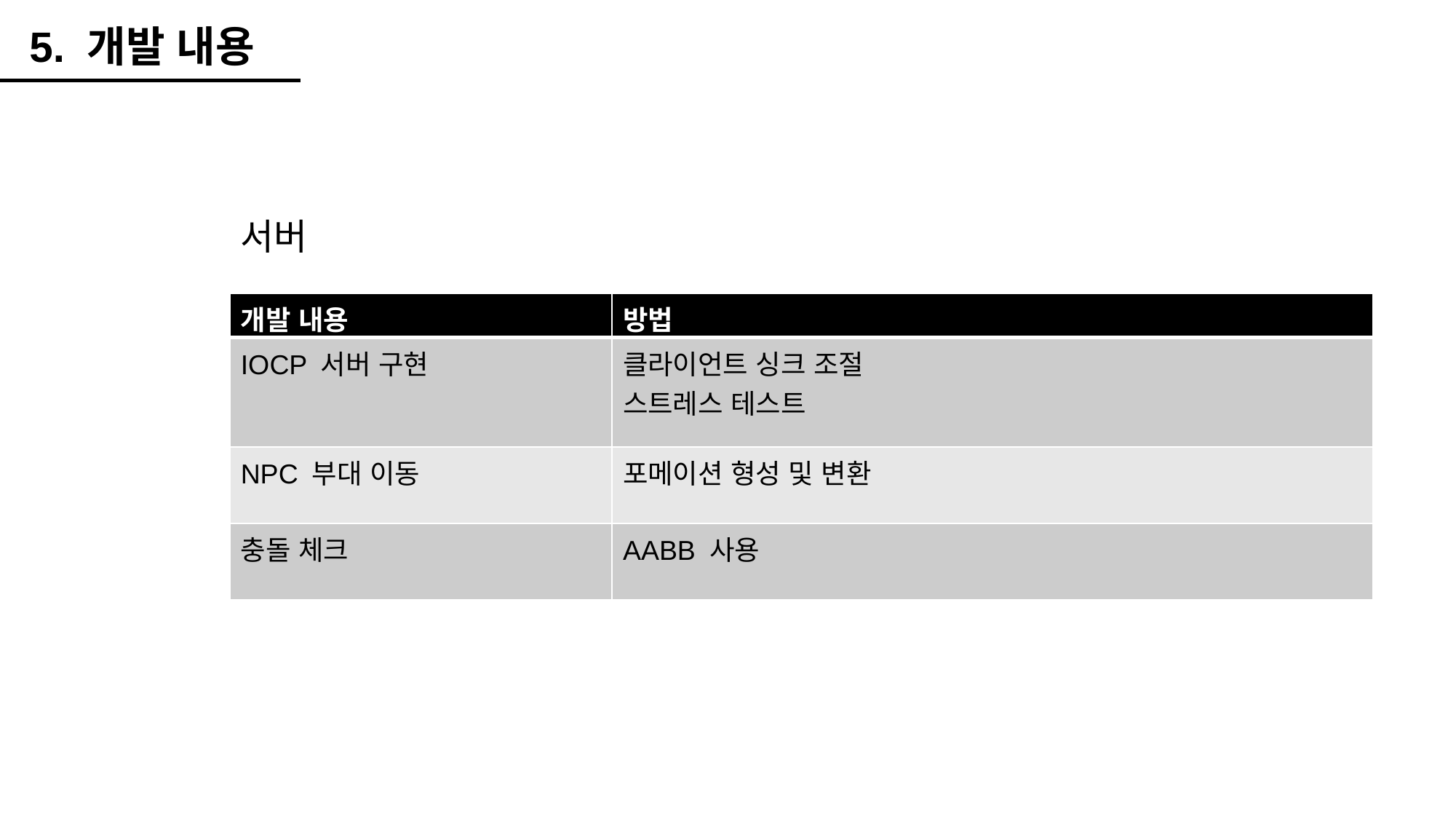

5. 개발 내용
서버
| 개발 내용 | 방법 |
| --- | --- |
| IOCP 서버 구현 | 클라이언트 싱크 조절 스트레스 테스트 |
| NPC 부대 이동 | 포메이션 형성 및 변환 |
| 충돌 체크 | AABB 사용 |